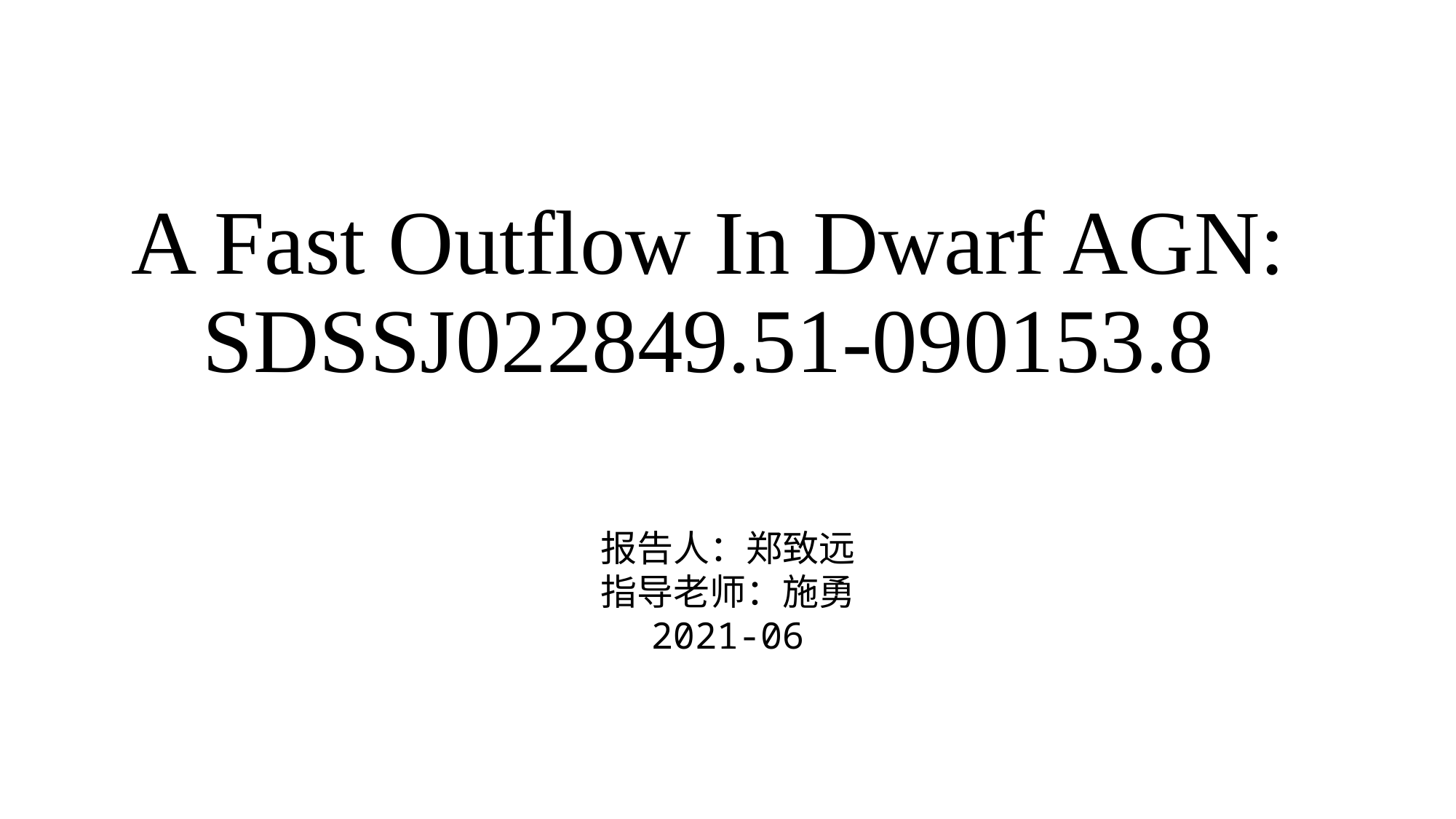

# A Fast Outflow In Dwarf AGN: SDSSJ022849.51-090153.8
报告人：郑致远
指导老师：施勇
2021-06